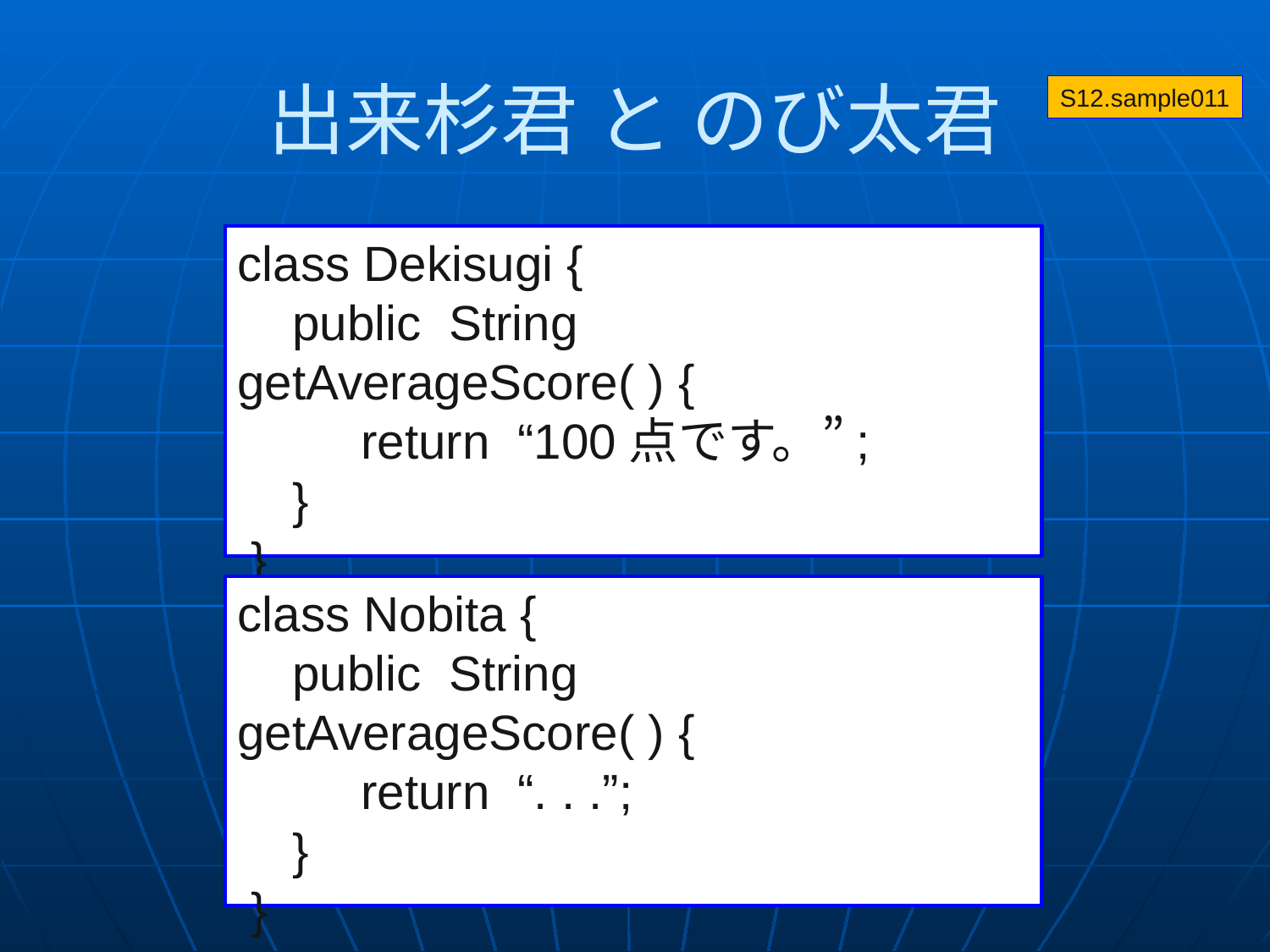

# 出来杉君 と のび太君
S12.sample011
class Dekisugi {
    public  String  getAverageScore( ) {
         return  “100点です。”;
    }
 }
class Nobita {
    public  String  getAverageScore( ) {
         return  “. . .”;
    }
 }